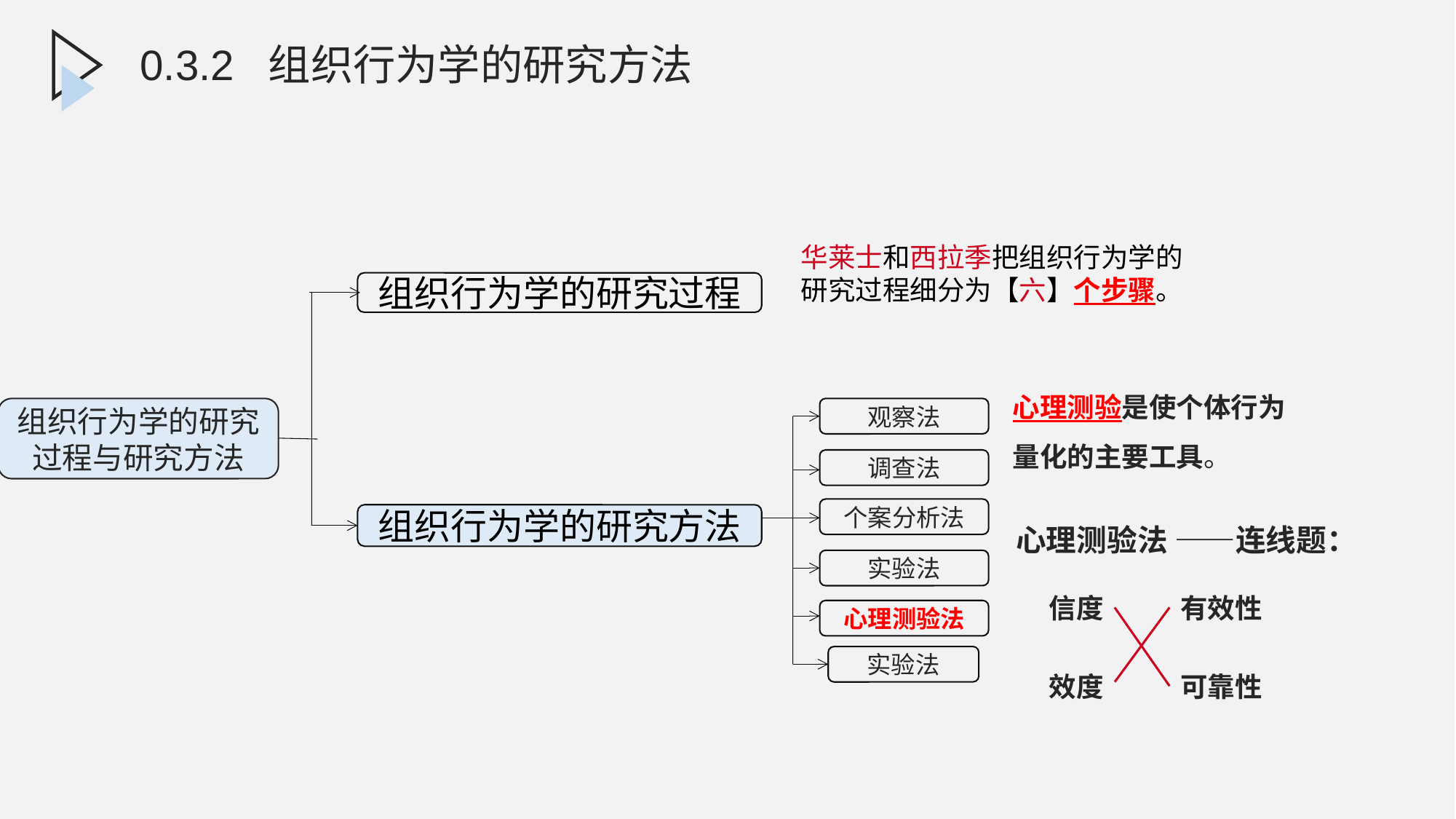

0.3.2.5心理测验法
0.3.2  组织行为学的研究方法
华莱士和西拉季把组织行为学的研究过程细分为【六】个步骤。
组织行为学的研究过程
组织行为学的研究过程与研究方法
组织行为学的研究方法

心理测验是使个体行为量化的主要工具。
观察法

调查法
个案分析法
实验法
心理测验法
实验法
心理测验法 ——连线题：
信度
有效性
效度
可靠性